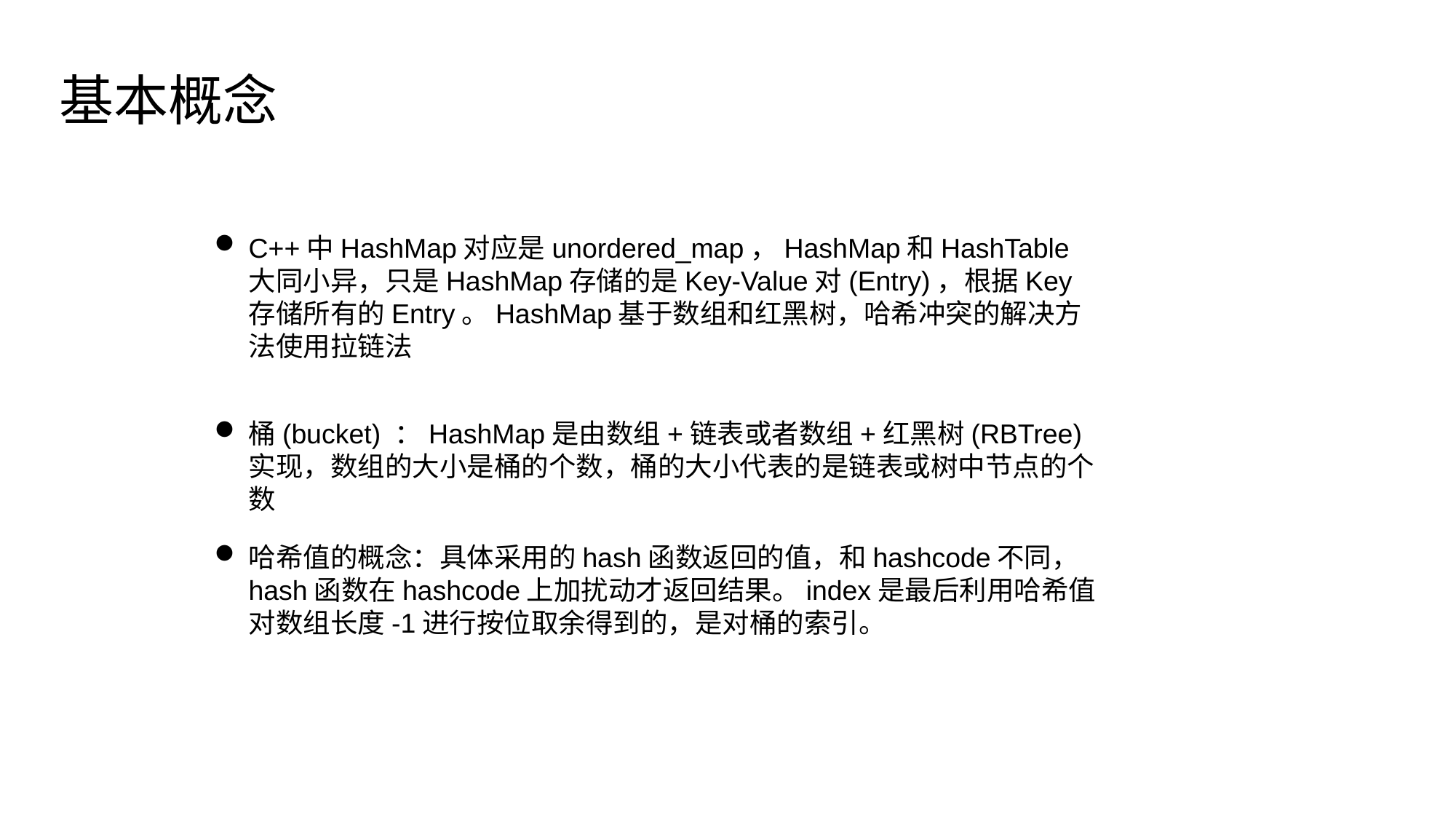

基本概念
C++中HashMap对应是unordered_map，HashMap和HashTable大同小异，只是HashMap存储的是Key-Value对(Entry)，根据Key存储所有的Entry。HashMap基于数组和红黑树，哈希冲突的解决方法使用拉链法
桶(bucket) ：HashMap是由数组+链表或者数组+红黑树(RBTree)实现，数组的大小是桶的个数，桶的大小代表的是链表或树中节点的个数
哈希值的概念：具体采用的hash函数返回的值，和hashcode不同，hash函数在hashcode上加扰动才返回结果。index是最后利用哈希值对数组长度-1进行按位取余得到的，是对桶的索引。